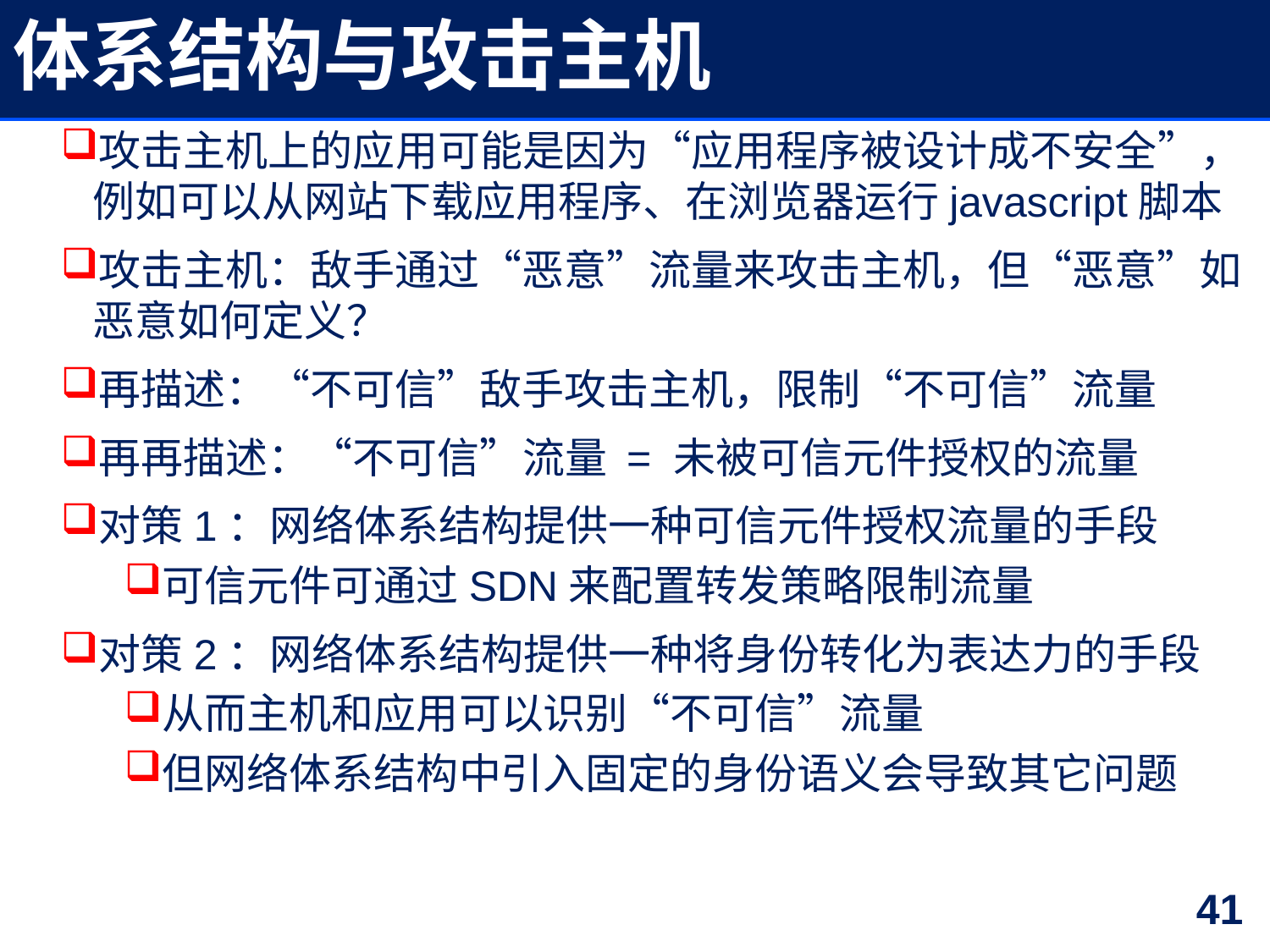

# 体系结构与攻击主机
攻击主机上的应用可能是因为“应用程序被设计成不安全”，例如可以从网站下载应用程序、在浏览器运行javascript脚本
攻击主机：敌手通过“恶意”流量来攻击主机，但“恶意”如恶意如何定义？
再描述：“不可信”敌手攻击主机，限制“不可信”流量
再再描述：“不可信”流量 = 未被可信元件授权的流量
对策1：网络体系结构提供一种可信元件授权流量的手段
可信元件可通过SDN来配置转发策略限制流量
对策2：网络体系结构提供一种将身份转化为表达力的手段
从而主机和应用可以识别“不可信”流量
但网络体系结构中引入固定的身份语义会导致其它问题

41